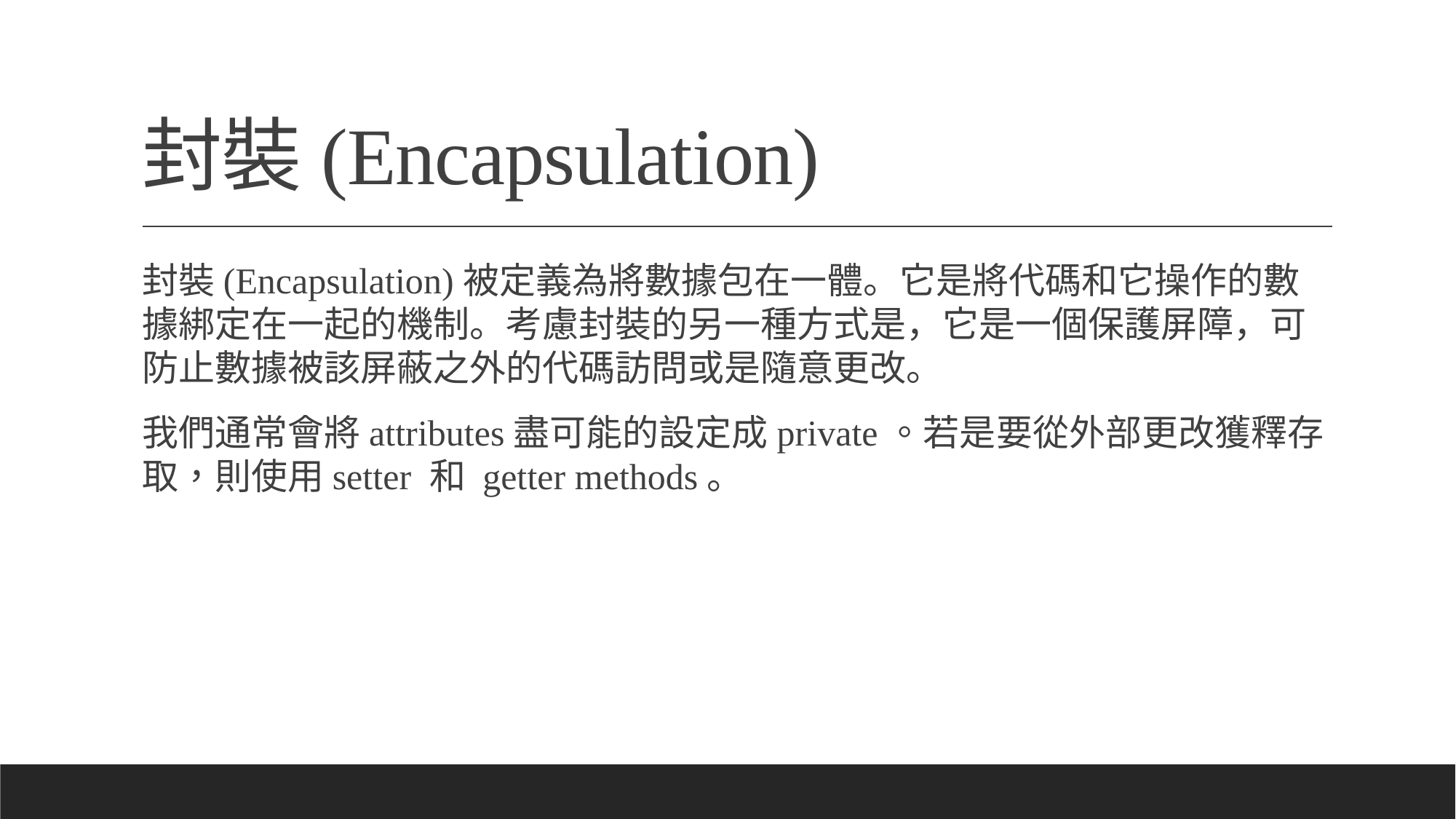

# 封裝(Encapsulation)
封裝(Encapsulation)被定義為將數據包在一體。它是將代碼和它操作的數據綁定在一起的機制。考慮封裝的另一種方式是，它是一個保護屏障，可防止數據被該屏蔽之外的代碼訪問或是隨意更改。
我們通常會將attributes盡可能的設定成private。若是要從外部更改獲釋存取，則使用setter 和 getter methods。